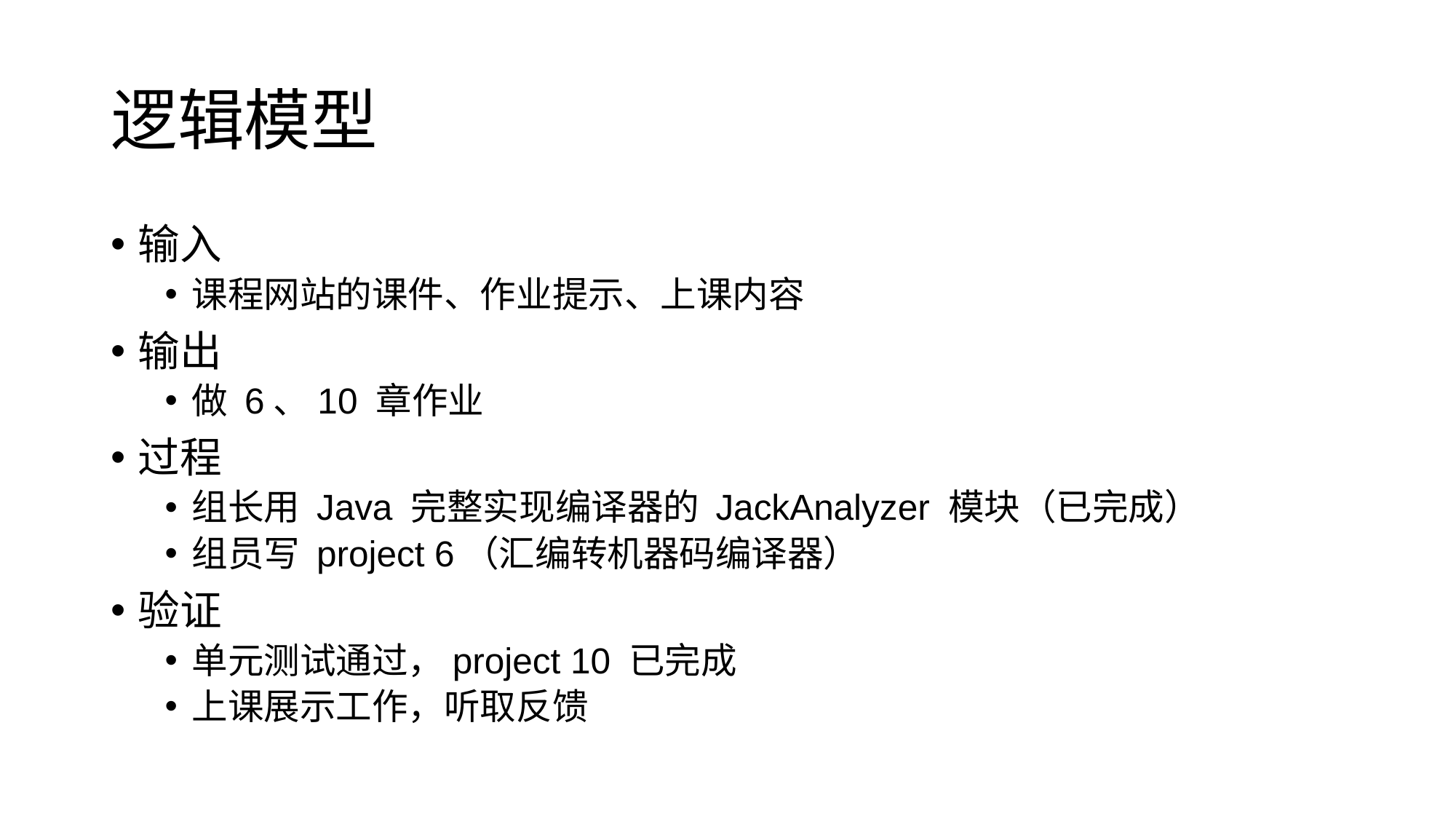

# 逻辑模型
输入
课程网站的课件、作业提示、上课内容
输出
做 6、10 章作业
过程
组长用 Java 完整实现编译器的 JackAnalyzer 模块（已完成）
组员写 project 6（汇编转机器码编译器）
验证
单元测试通过，project 10 已完成
上课展示工作，听取反馈